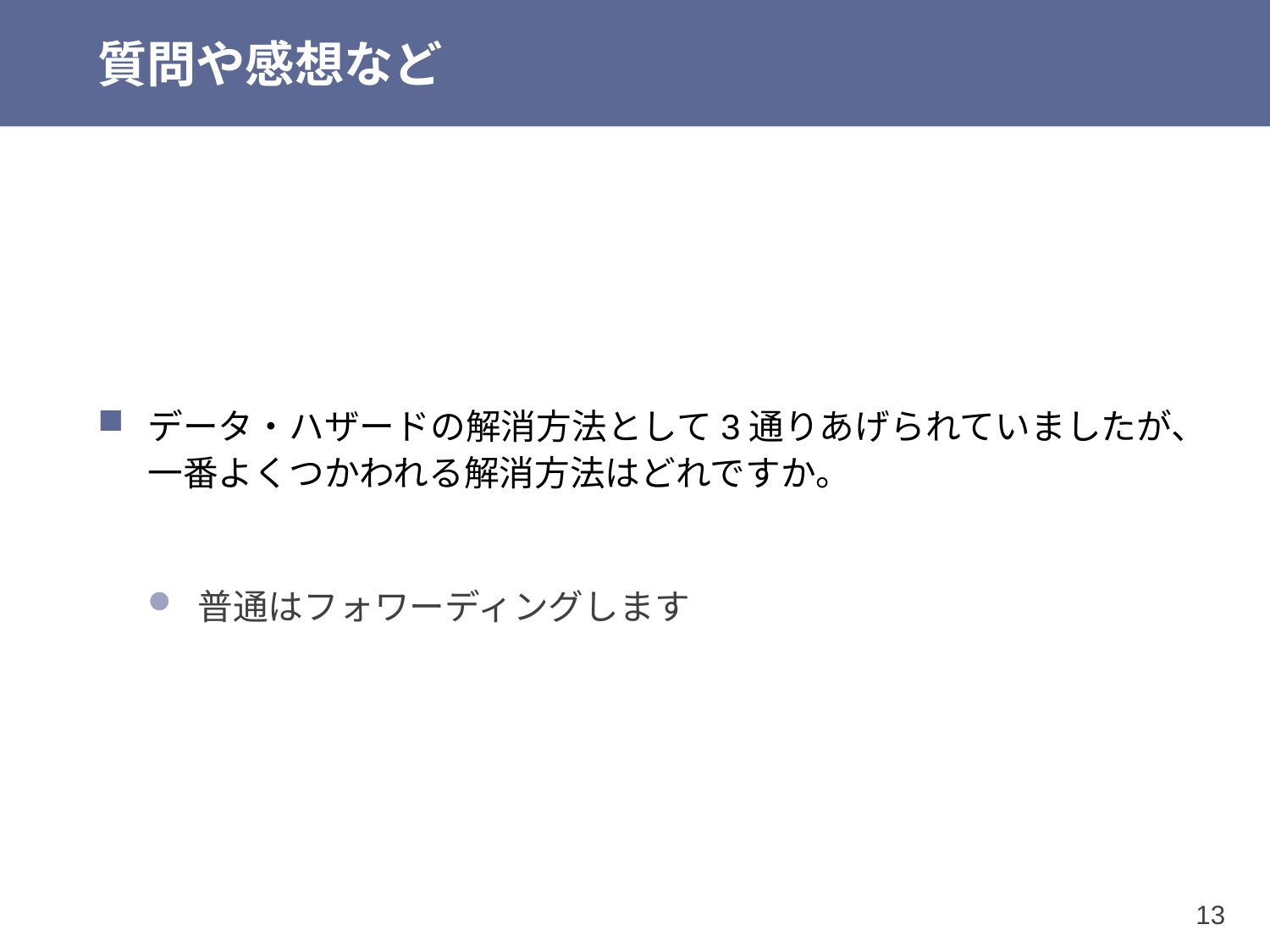

# 質問や感想など
データ・ハザードの解消方法として3通りあげられていましたが、一番よくつかわれる解消方法はどれですか。

普通はフォワーディングします